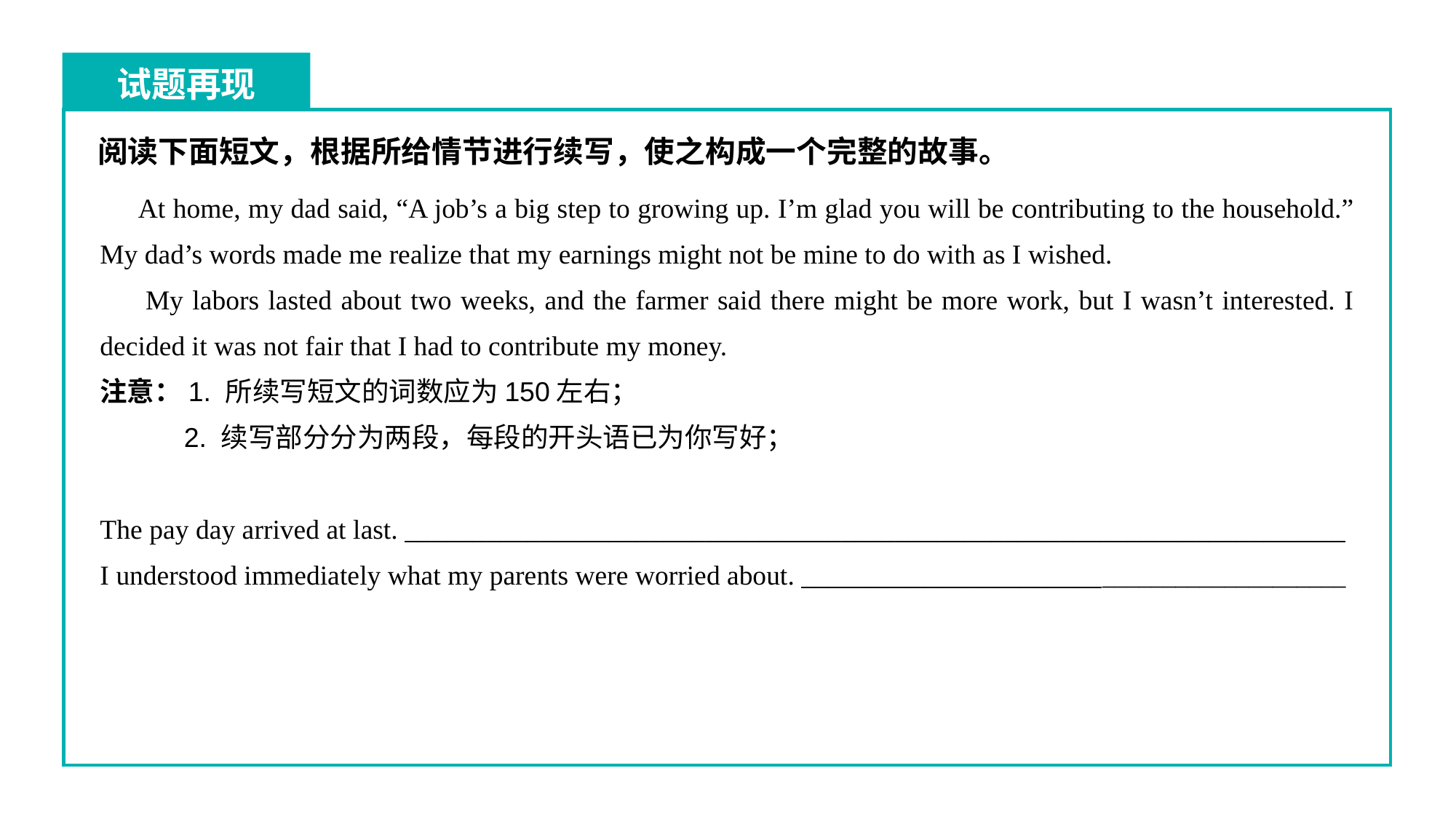

试题再现
阅读下面短文，根据所给情节进行续写，使之构成一个完整的故事。
     At home, my dad said, “A job’s a big step to growing up. I’m glad you will be contributing to the household.” My dad’s words made me realize that my earnings might not be mine to do with as I wished.
     My labors lasted about two weeks, and the farmer said there might be more work, but I wasn’t interested. I decided it was not fair that I had to contribute my money.
注意：1. 所续写短文的词数应为150左右；
           2. 续写部分分为两段，每段的开头语已为你写好；

The pay day arrived at last. _____________________________________________________________________
I understood immediately what my parents were worried about. __________________________________________